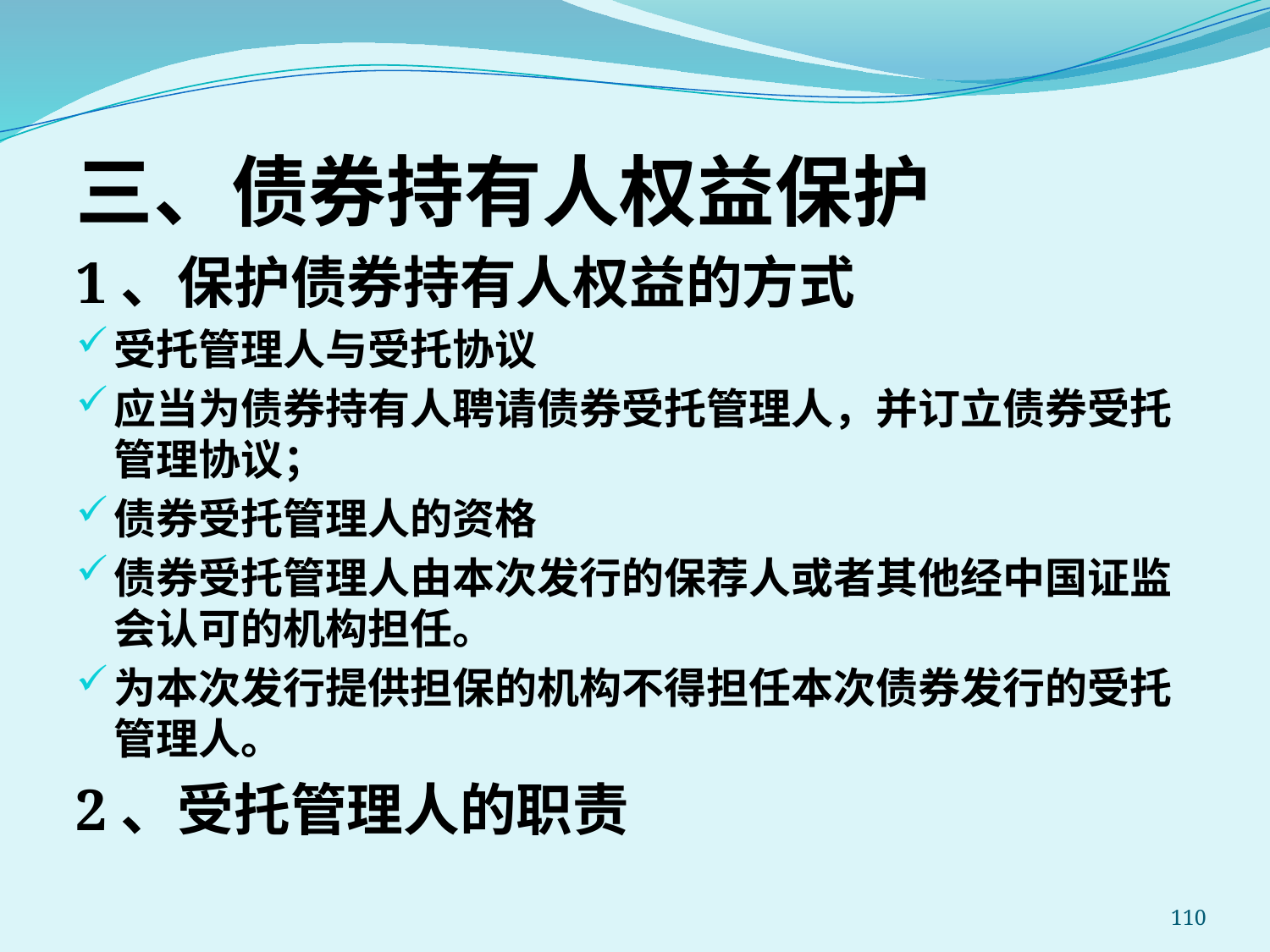

三、债券持有人权益保护
1、保护债券持有人权益的方式
受托管理人与受托协议
应当为债券持有人聘请债券受托管理人，并订立债券受托管理协议；
债券受托管理人的资格
债券受托管理人由本次发行的保荐人或者其他经中国证监会认可的机构担任。
为本次发行提供担保的机构不得担任本次债券发行的受托管理人。
2、受托管理人的职责

110